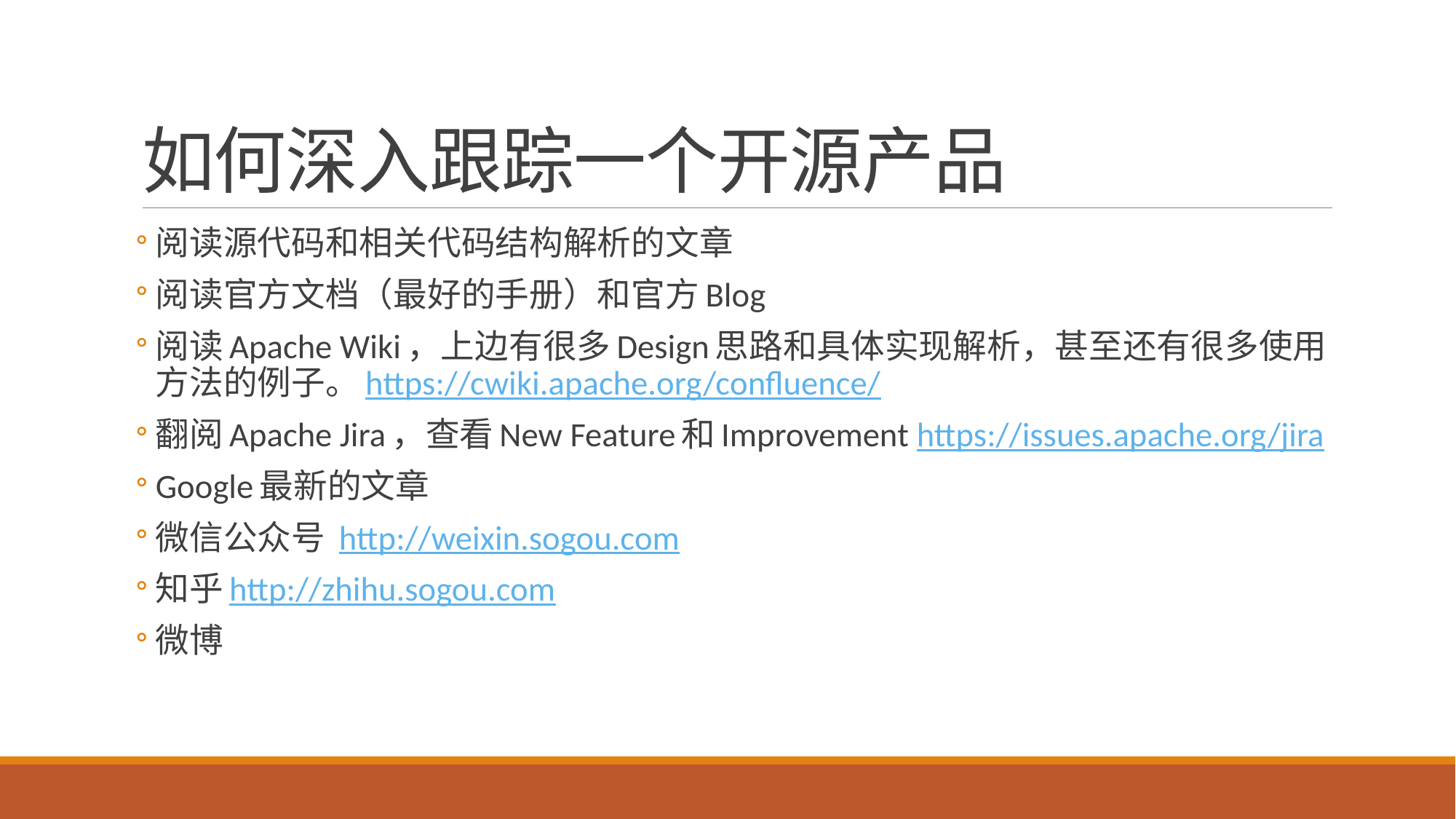

# 如何深入跟踪一个开源产品
阅读源代码和相关代码结构解析的文章
阅读官方文档（最好的手册）和官方Blog
阅读Apache Wiki，上边有很多Design思路和具体实现解析，甚至还有很多使用方法的例子。https://cwiki.apache.org/confluence/
翻阅Apache Jira，查看New Feature和Improvement https://issues.apache.org/jira
Google最新的文章
微信公众号 http://weixin.sogou.com
知乎http://zhihu.sogou.com
微博